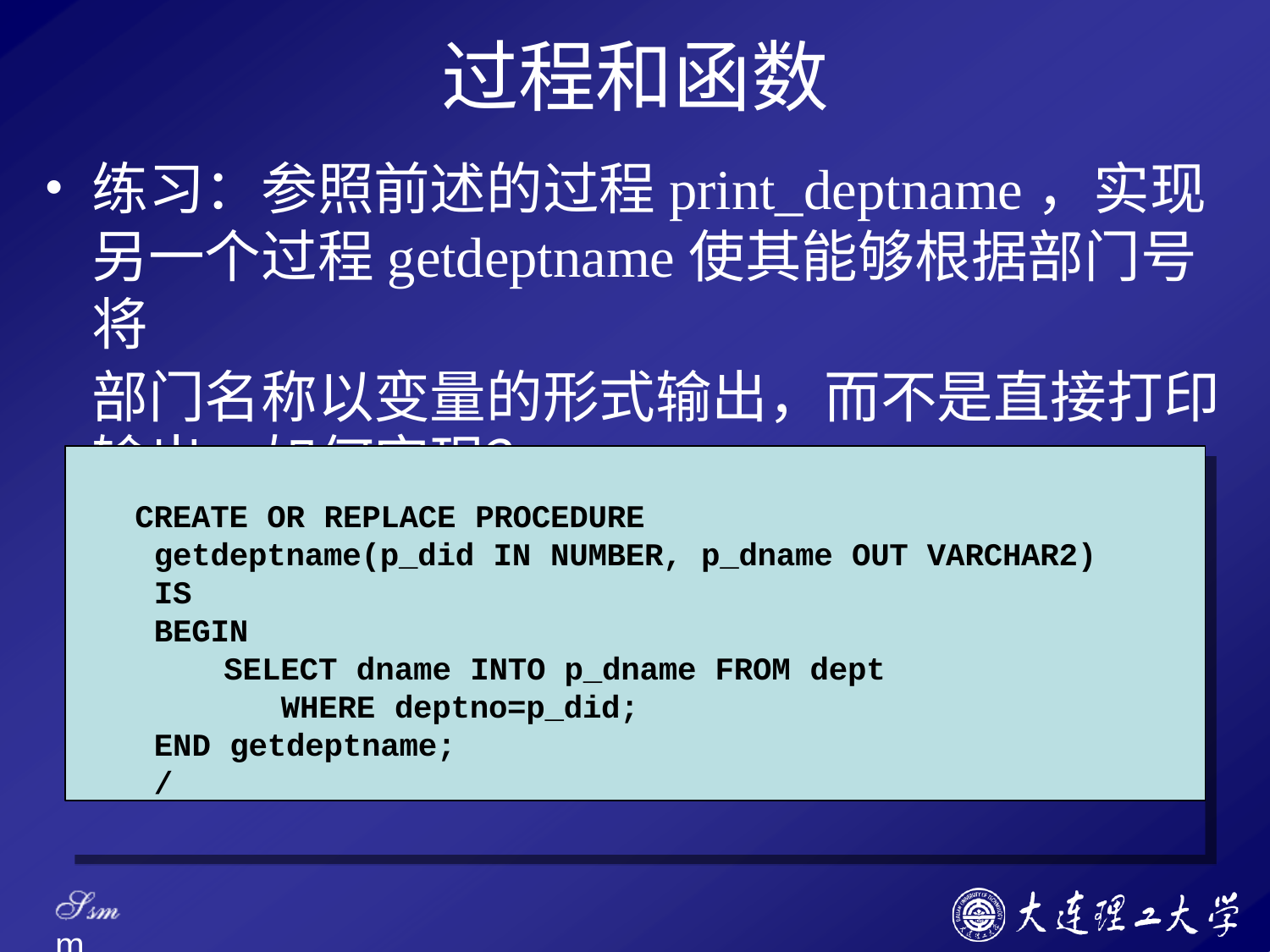

# 过程和函数
练习：参照前述的过程print_deptname，实现 另一个过程getdeptname使其能够根据部门号将
部门名称以变量的形式输出，而不是直接打印 输出，如何实现？

CREATE OR REPLACE PROCEDURE
getdeptname(p_did IN NUMBER, p_dname OUT VARCHAR2)  IS
BEGIN
SELECT dname INTO p_dname FROM dept
WHERE deptno=p_did;
END getdeptname;
/

Ssm